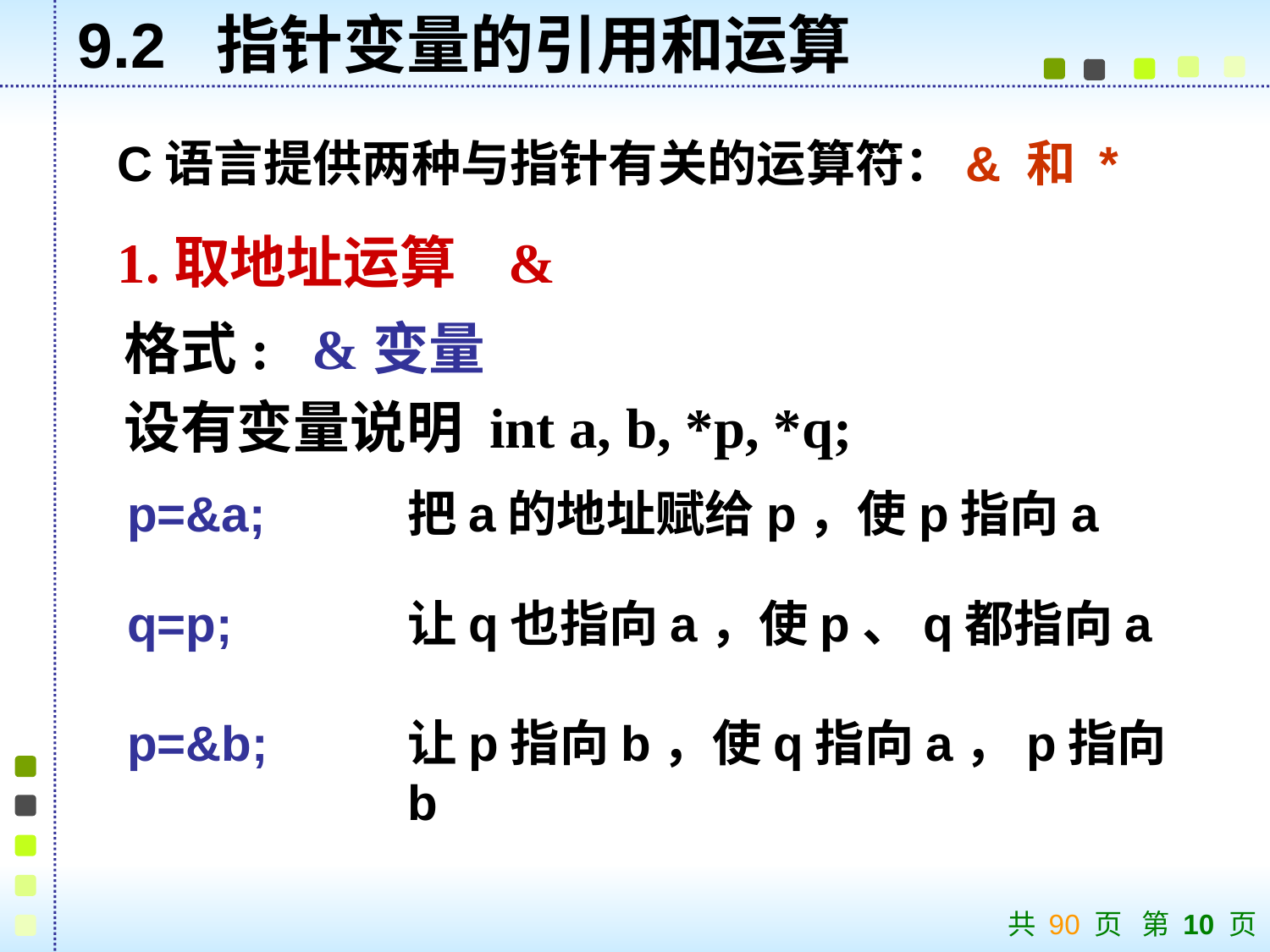

9.2  指针变量的引用和运算
C语言提供两种与指针有关的运算符：& 和 *
1.取地址运算   &
 格式:   &变量
 设有变量说明 int a, b, *p, *q;

p=&a;
把a的地址赋给p，使p指向a
q=p;
让q也指向a，使p、q都指向a
p=&b;
让p指向b，使q指向a，p指向b
共 90 页   第 10 页